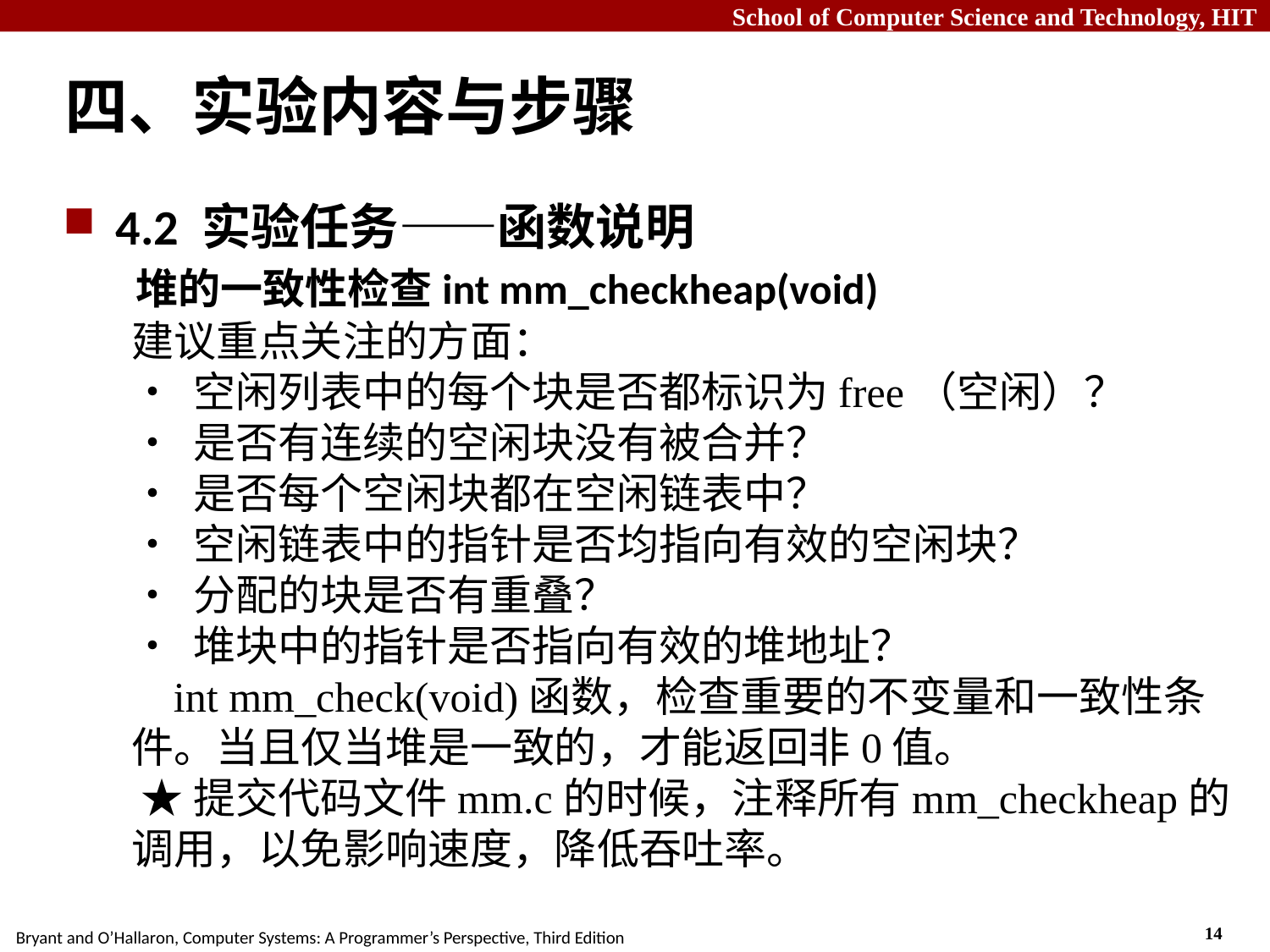

# 四、实验内容与步骤
4.2 实验任务——函数说明
     堆的一致性检查int mm_checkheap(void)
建议重点关注的方面：
• 空闲列表中的每个块是否都标识为free（空闲）？
• 是否有连续的空闲块没有被合并？
• 是否每个空闲块都在空闲链表中？
• 空闲链表中的指针是否均指向有效的空闲块？
• 分配的块是否有重叠？
• 堆块中的指针是否指向有效的堆地址？
    int mm_check(void)函数，检查重要的不变量和一致性条件。当且仅当堆是一致的，才能返回非0值。
 ★提交代码文件mm.c的时候，注释所有mm_checkheap的调用，以免影响速度，降低吞吐率。